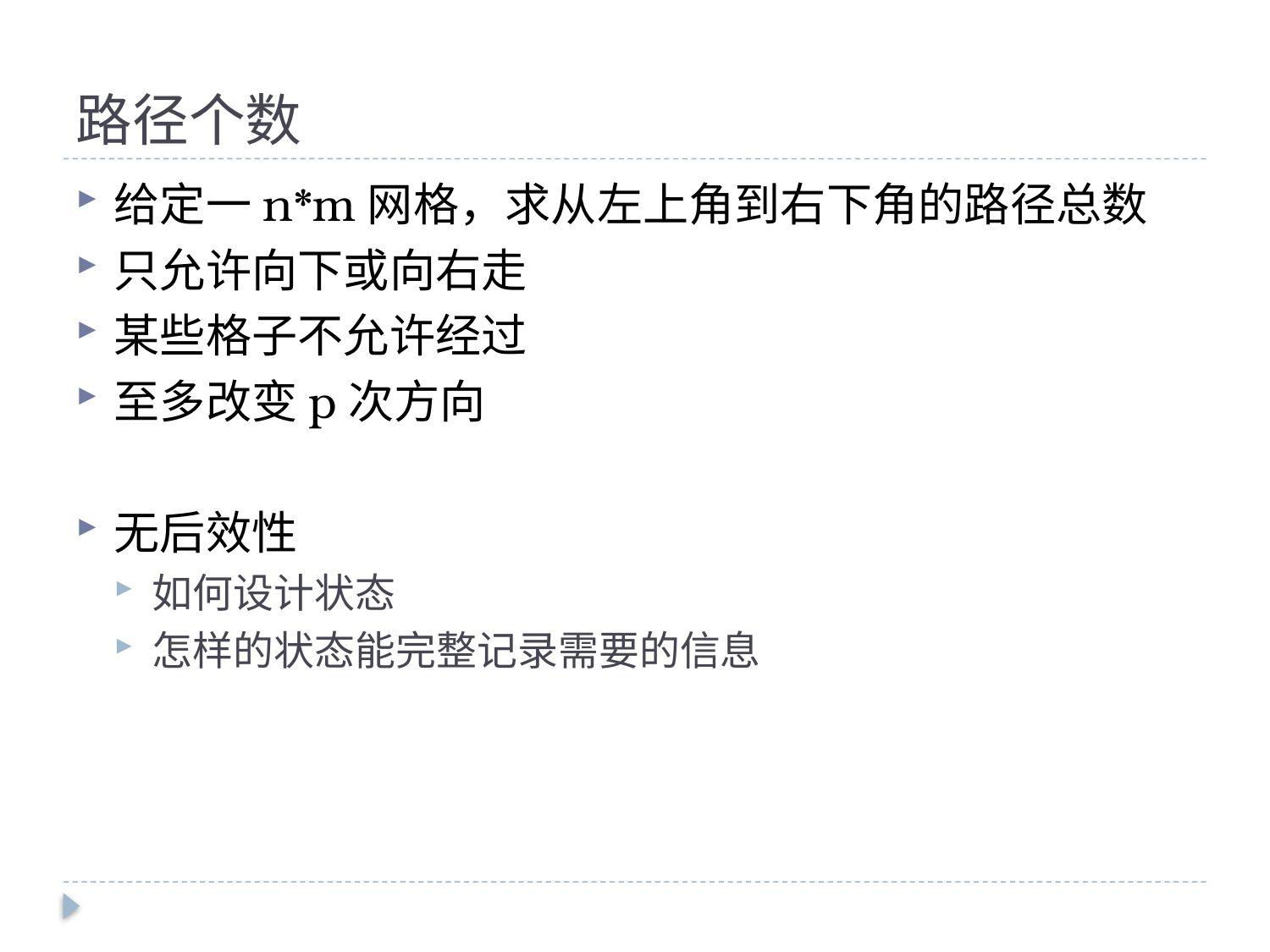

# 路径个数
给定一n*m网格，求从左上角到右下角的路径总数
只允许向下或向右走
某些格子不允许经过
至多改变p次方向

无后效性
如何设计状态
怎样的状态能完整记录需要的信息